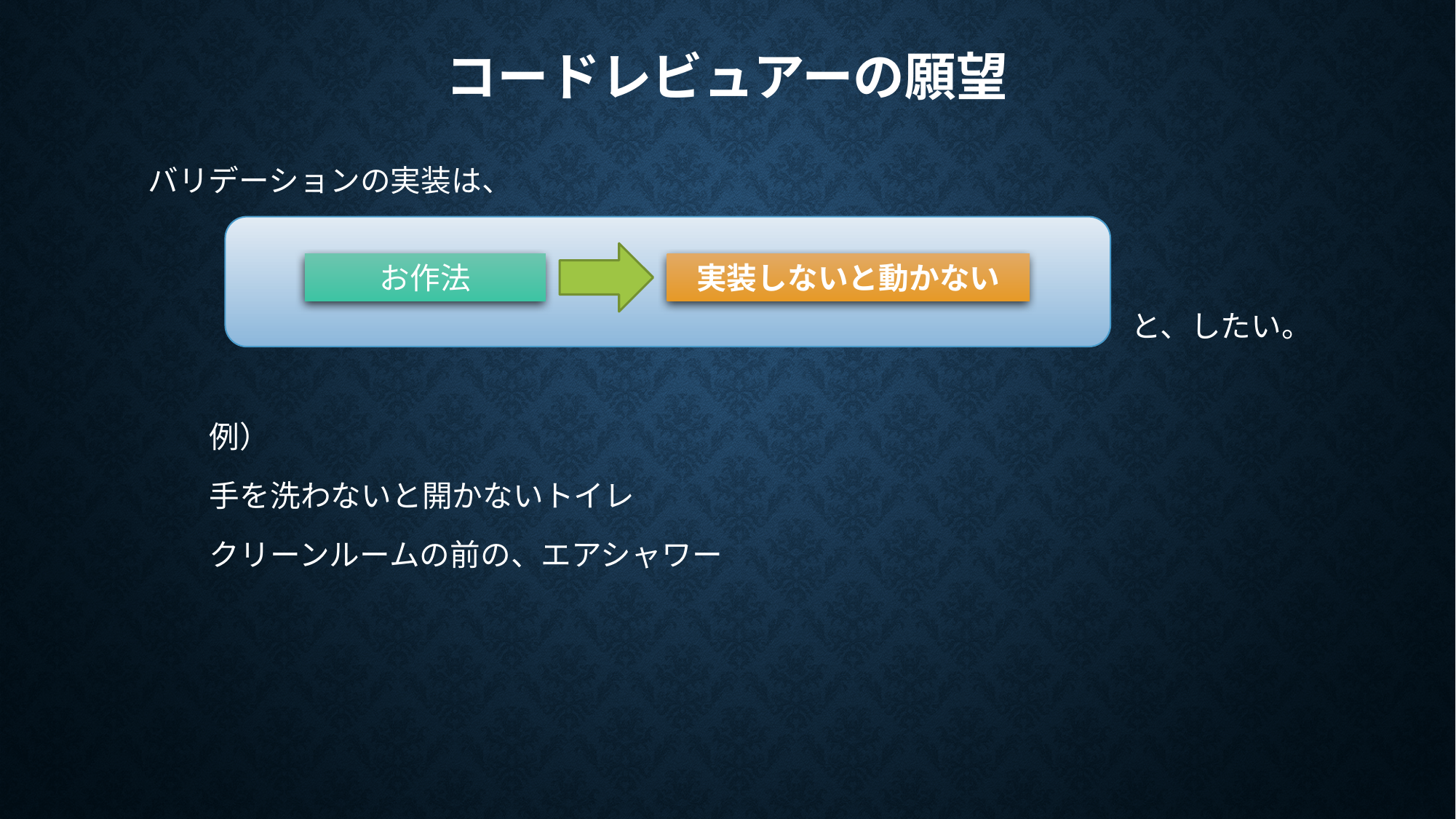

# コードレビュアーの願望
バリデーションの実装は、

お作法
実装しないと動かない
と、したい。
　例）
　手を洗わないと開かないトイレ
　クリーンルームの前の、エアシャワー